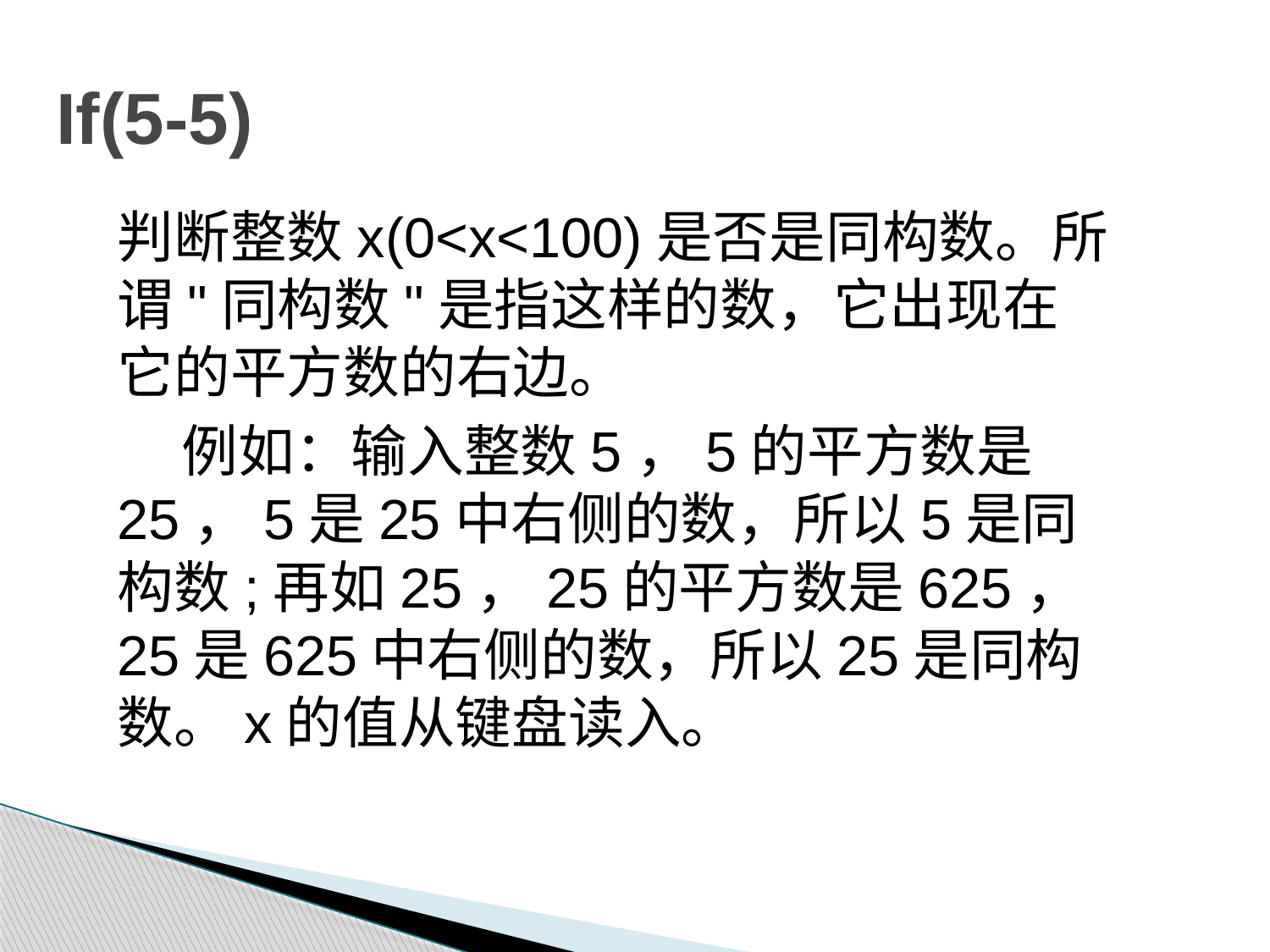

If(5-5)
判断整数x(0<x<100)是否是同构数。所谓"同构数"是指这样的数，它出现在它的平方数的右边。
    例如：输入整数5，5的平方数是25，5是25中右侧的数，所以5是同构数;再如25，25的平方数是625，25是625中右侧的数，所以25是同构数。x的值从键盘读入。